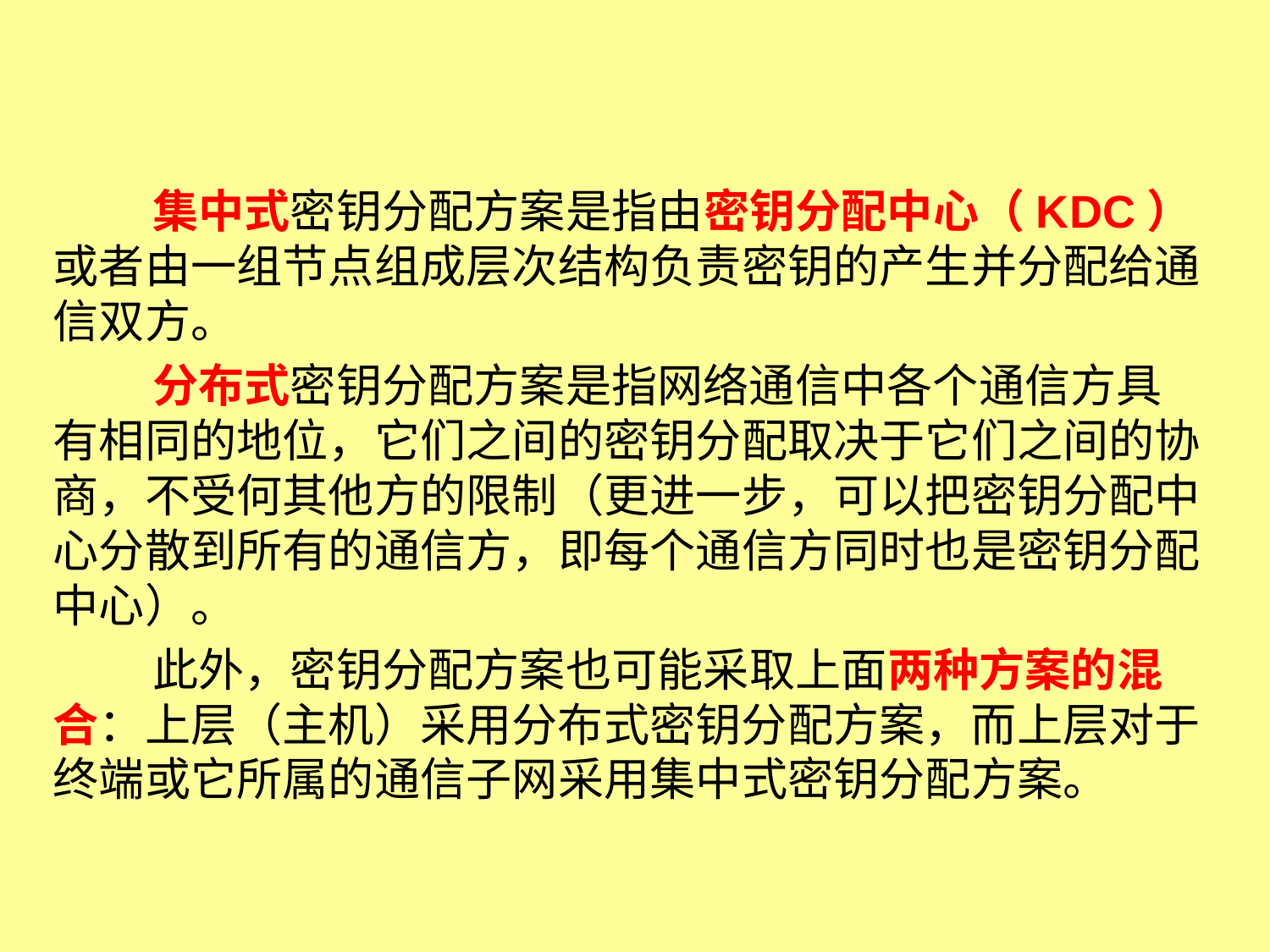

#
集中式密钥分配方案是指由密钥分配中心（KDC）或者由一组节点组成层次结构负责密钥的产生并分配给通信双方。
分布式密钥分配方案是指网络通信中各个通信方具有相同的地位，它们之间的密钥分配取决于它们之间的协商，不受何其他方的限制（更进一步，可以把密钥分配中心分散到所有的通信方，即每个通信方同时也是密钥分配中心）。
此外，密钥分配方案也可能采取上面两种方案的混合：上层（主机）采用分布式密钥分配方案，而上层对于终端或它所属的通信子网采用集中式密钥分配方案。